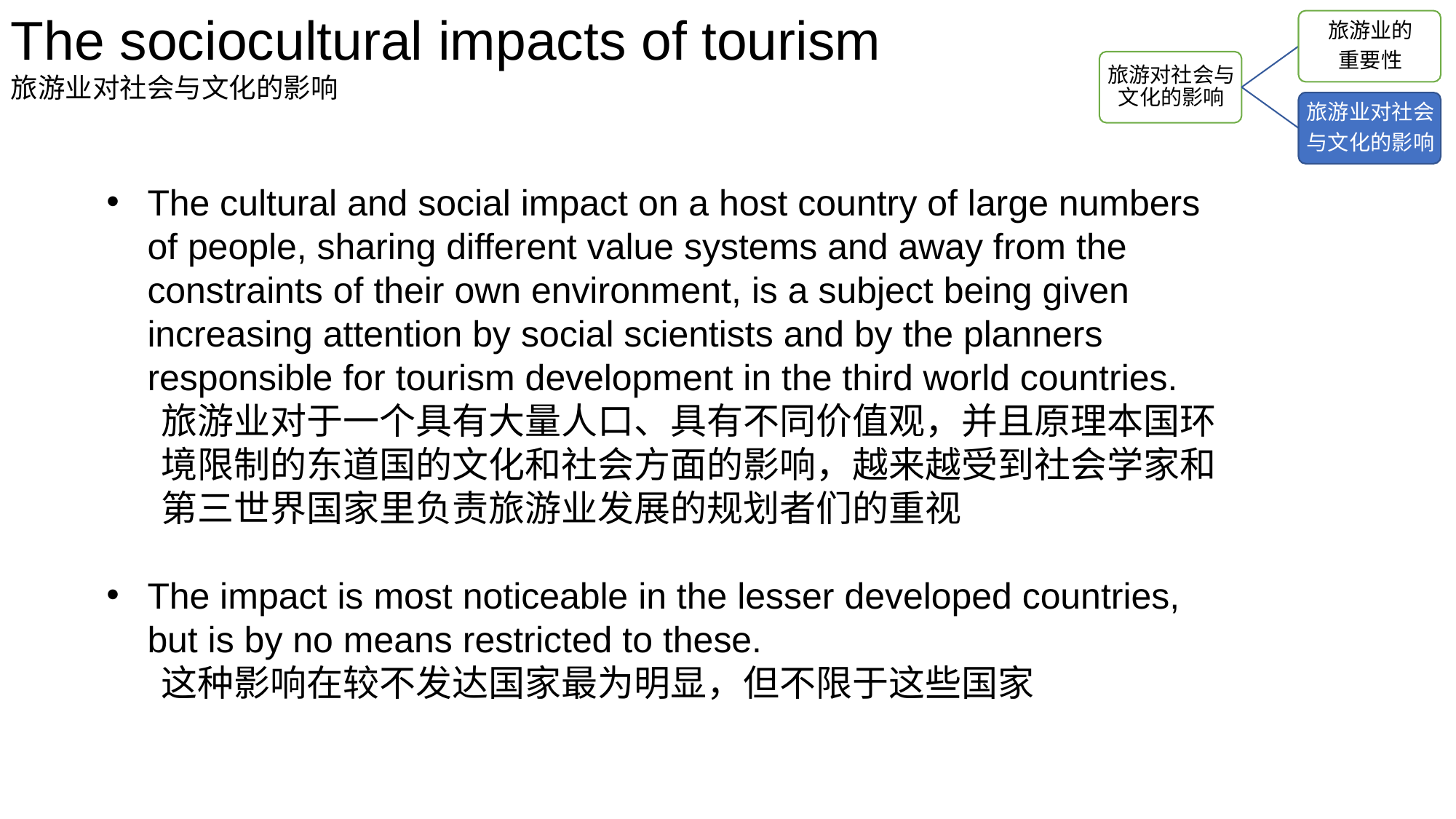

The sociocultural impacts of tourism
旅游业对社会与文化的影响
旅游对社会与文化的影响

旅游业的
重要性

旅游业对社会
与文化的影响
The cultural and social impact on a host country of large numbers of people, sharing different value systems and away from the constraints of their own environment, is a subject being given increasing attention by social scientists and by the planners responsible for tourism development in the third world countries.
旅游业对于一个具有大量人口、具有不同价值观，并且原理本国环境限制的东道国的文化和社会方面的影响，越来越受到社会学家和第三世界国家里负责旅游业发展的规划者们的重视

The impact is most noticeable in the lesser developed countries, but is by no means restricted to these.
这种影响在较不发达国家最为明显，但不限于这些国家